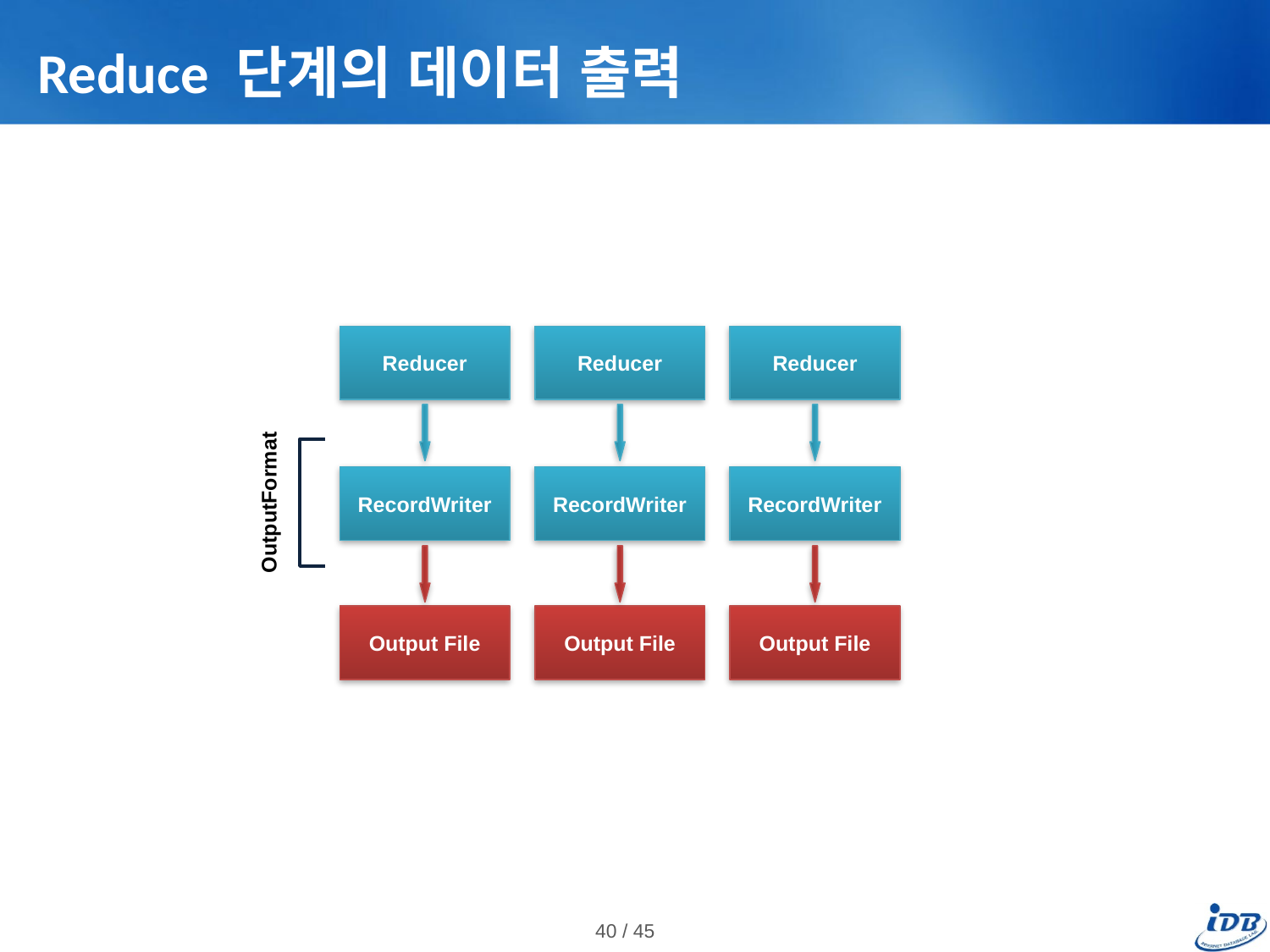

# Reduce 단계의 데이터 출력
Reducer
Reducer
Reducer

RecordWriter
RecordWriter
RecordWriter
OutputFormat

Output File
Output File
Output File